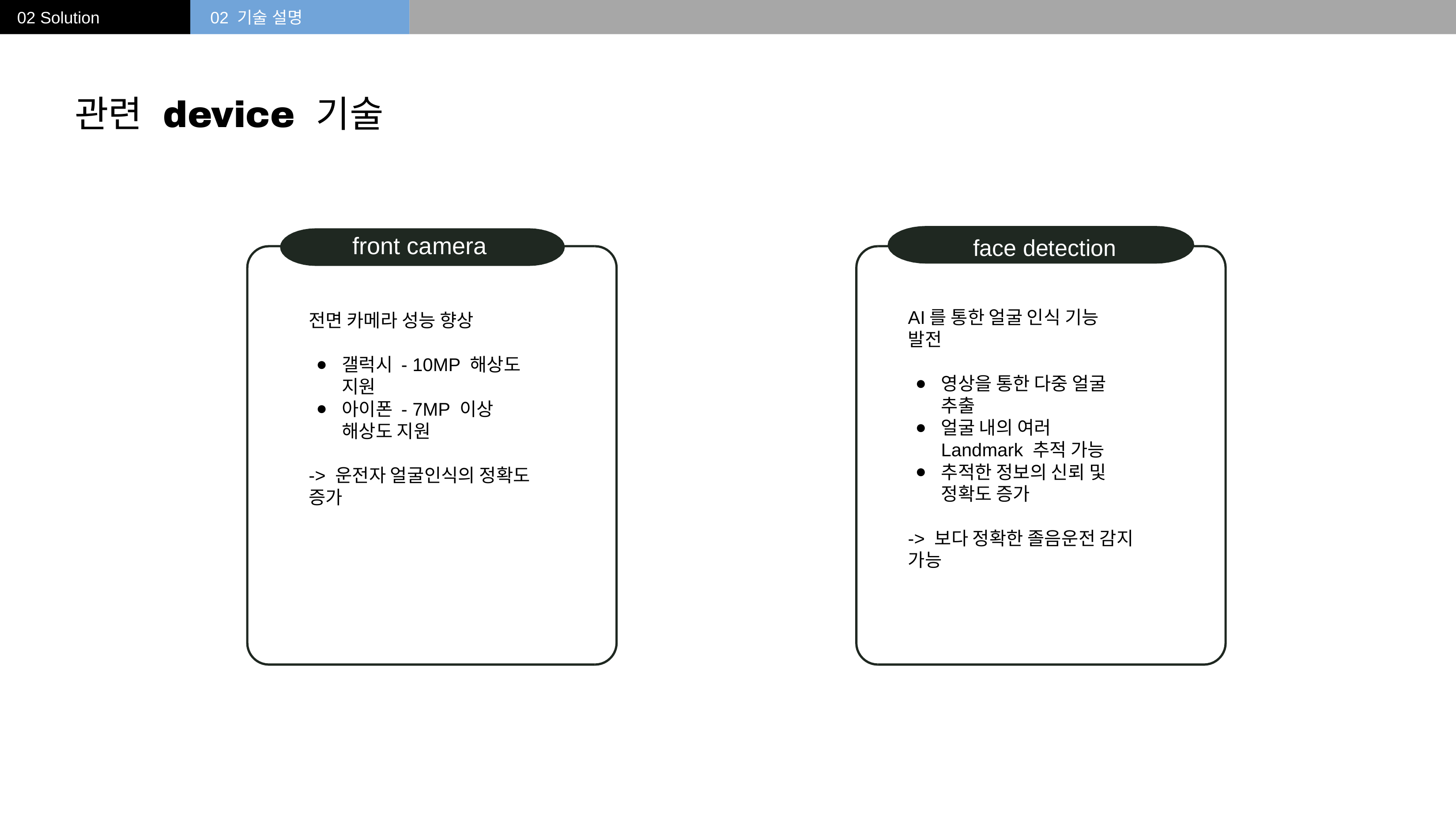

02 Solution
02 기술 설명
관련 device 기술

front camera

face detection

AI를 통한 얼굴 인식 기능 발전

영상을 통한 다중 얼굴 추출
얼굴 내의 여러 Landmark 추적 가능
추적한 정보의 신뢰 및 정확도 증가

-> 보다 정확한 졸음운전 감지 가능
전면 카메라 성능 향상

갤럭시 - 10MP 해상도 지원
아이폰 - 7MP 이상 해상도 지원

-> 운전자 얼굴인식의 정확도 증가